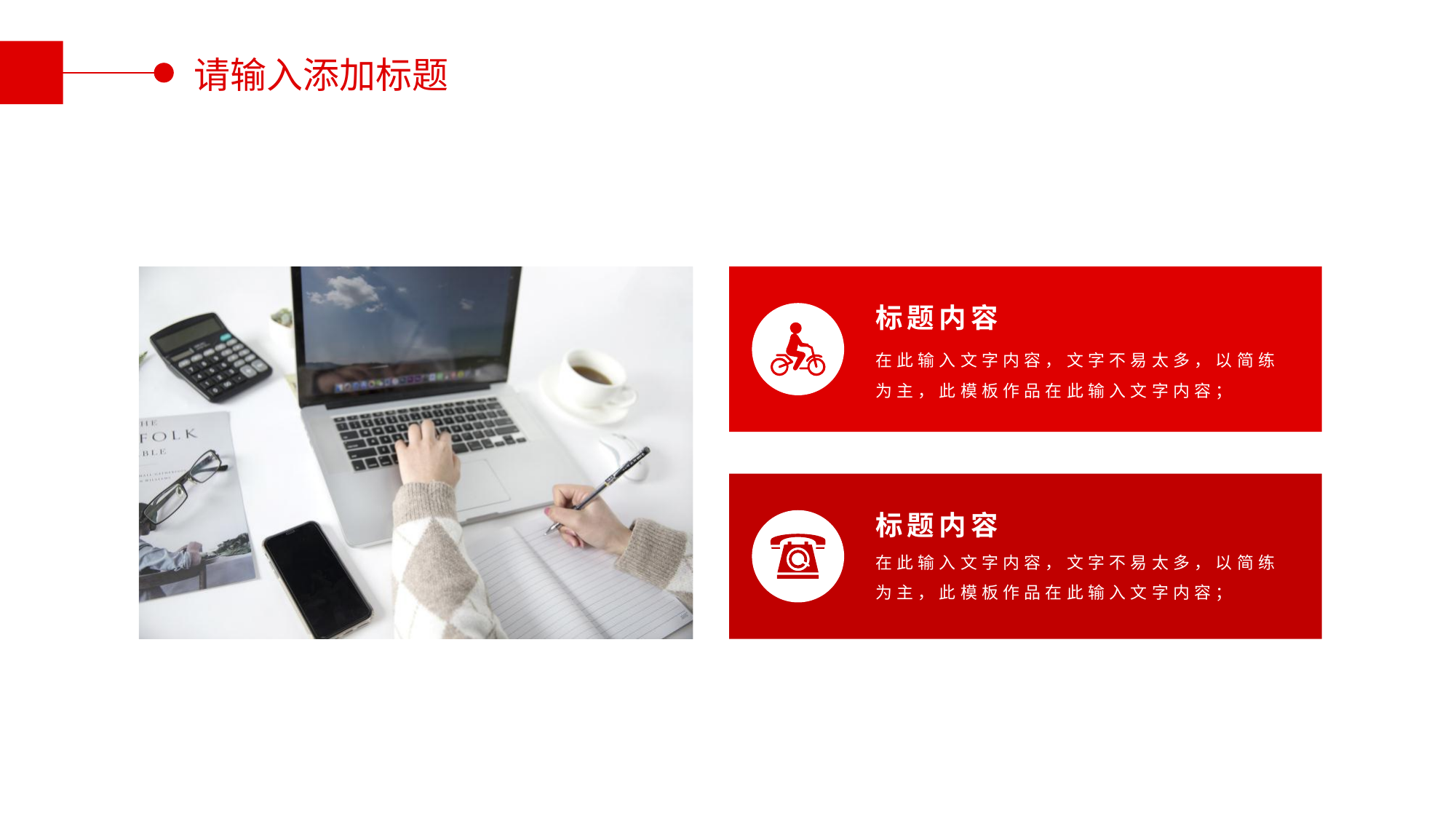

标题内容

在此输入文字内容，文字不易太多，以简练为主，此模板作品在此输入文字内容；

标题内容

在此输入文字内容，文字不易太多，以简练为主，此模板作品在此输入文字内容；